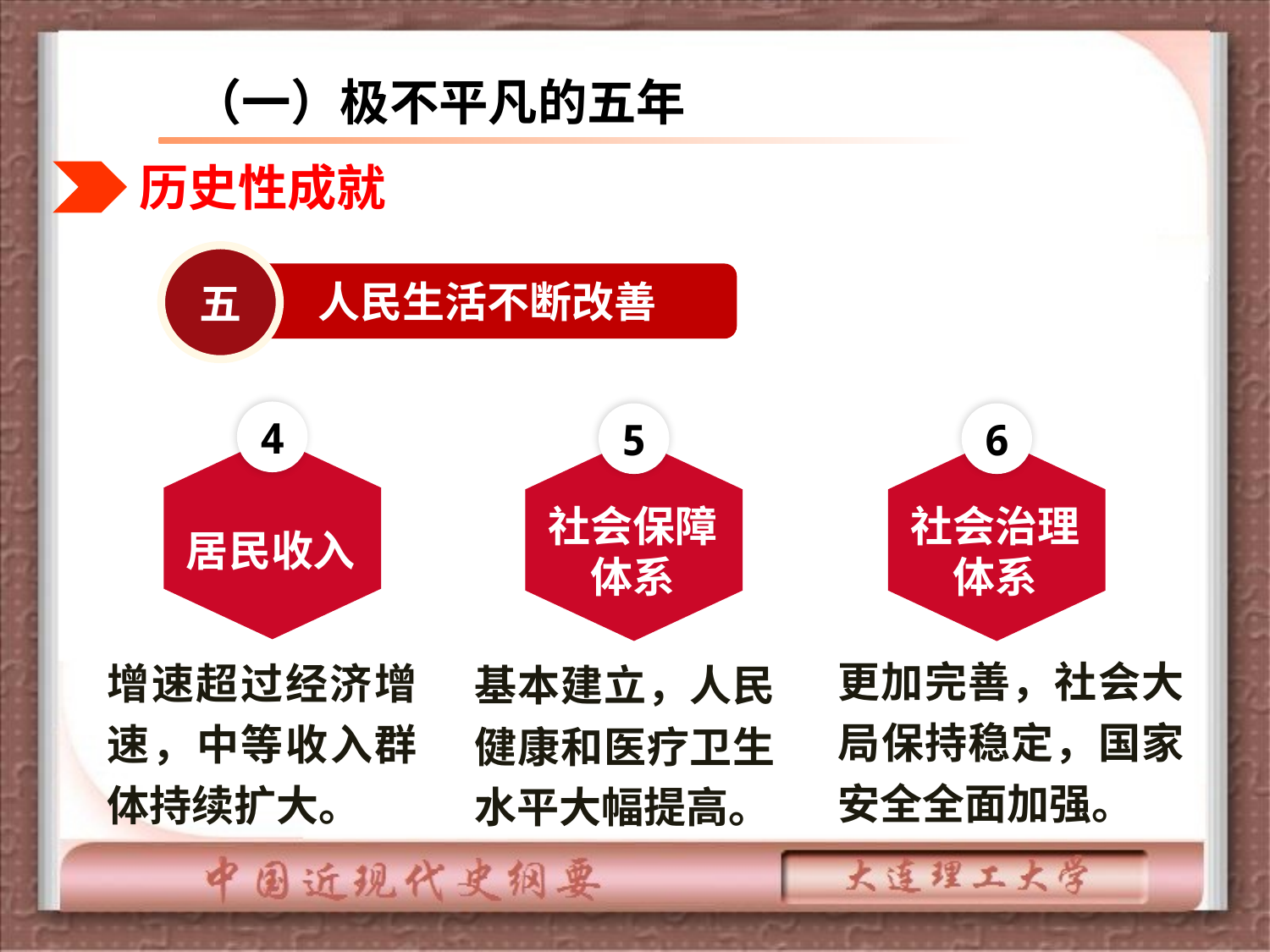

（一）极不平凡的五年

历史性成就

五
人民生活不断改善
4

居民收入
5

社会保障
体系
6

社会治理
体系
更加完善，社会大局保持稳定，国家安全全面加强。
增速超过经济增速，中等收入群体持续扩大。
基本建立，人民健康和医疗卫生水平大幅提高。